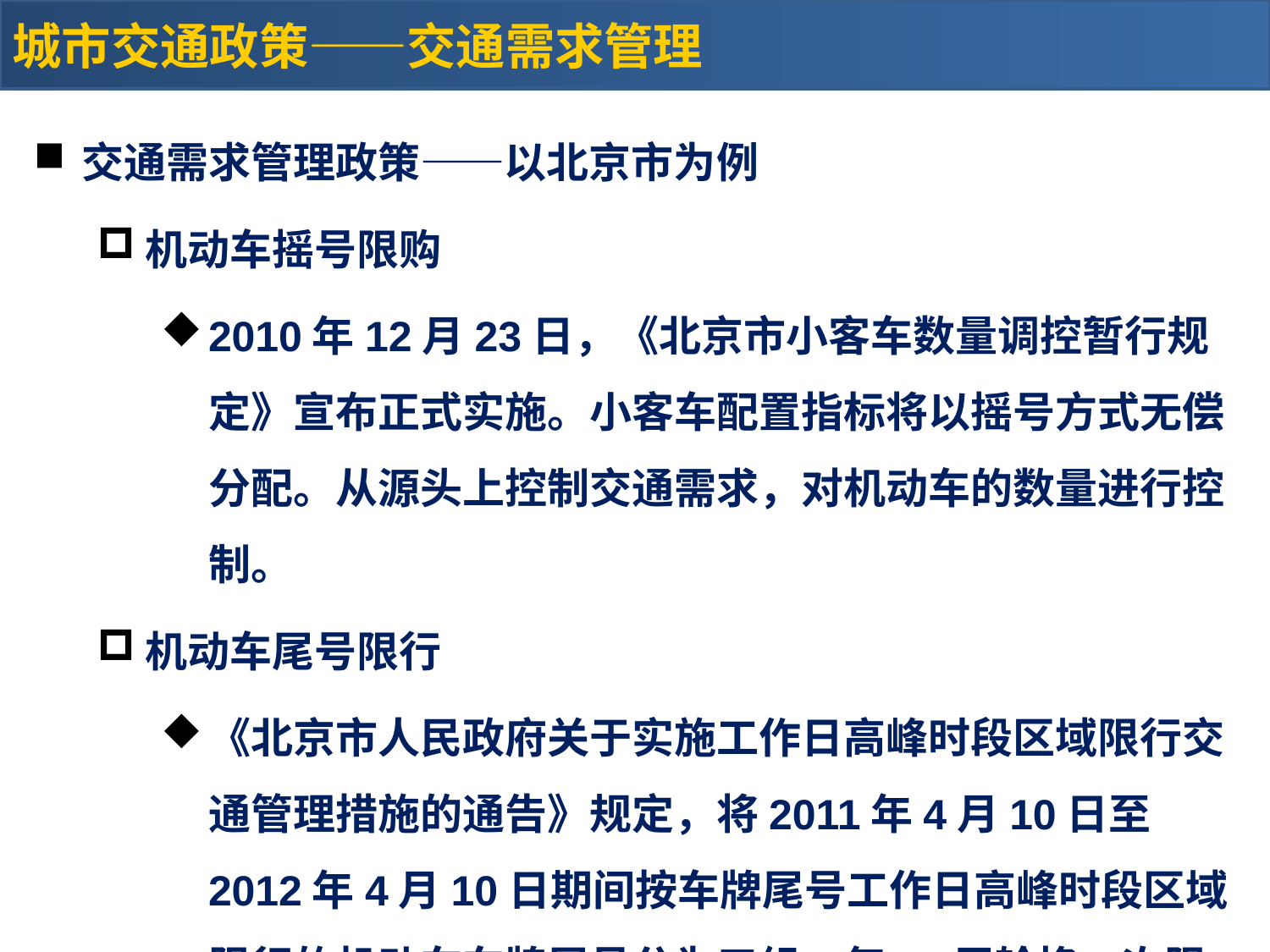

城市交通政策——交通需求管理
交通需求管理政策——以北京市为例
机动车摇号限购
2010年12月23日，《北京市小客车数量调控暂行规定》宣布正式实施。小客车配置指标将以摇号方式无偿分配。从源头上控制交通需求，对机动车的数量进行控制。
机动车尾号限行
《北京市人民政府关于实施工作日高峰时段区域限行交通管理措施的通告》规定，将2011年4月10日至2012年4月10日期间按车牌尾号工作日高峰时段区域限行的机动车车牌尾号分为五组，每13周轮换一次限行日。